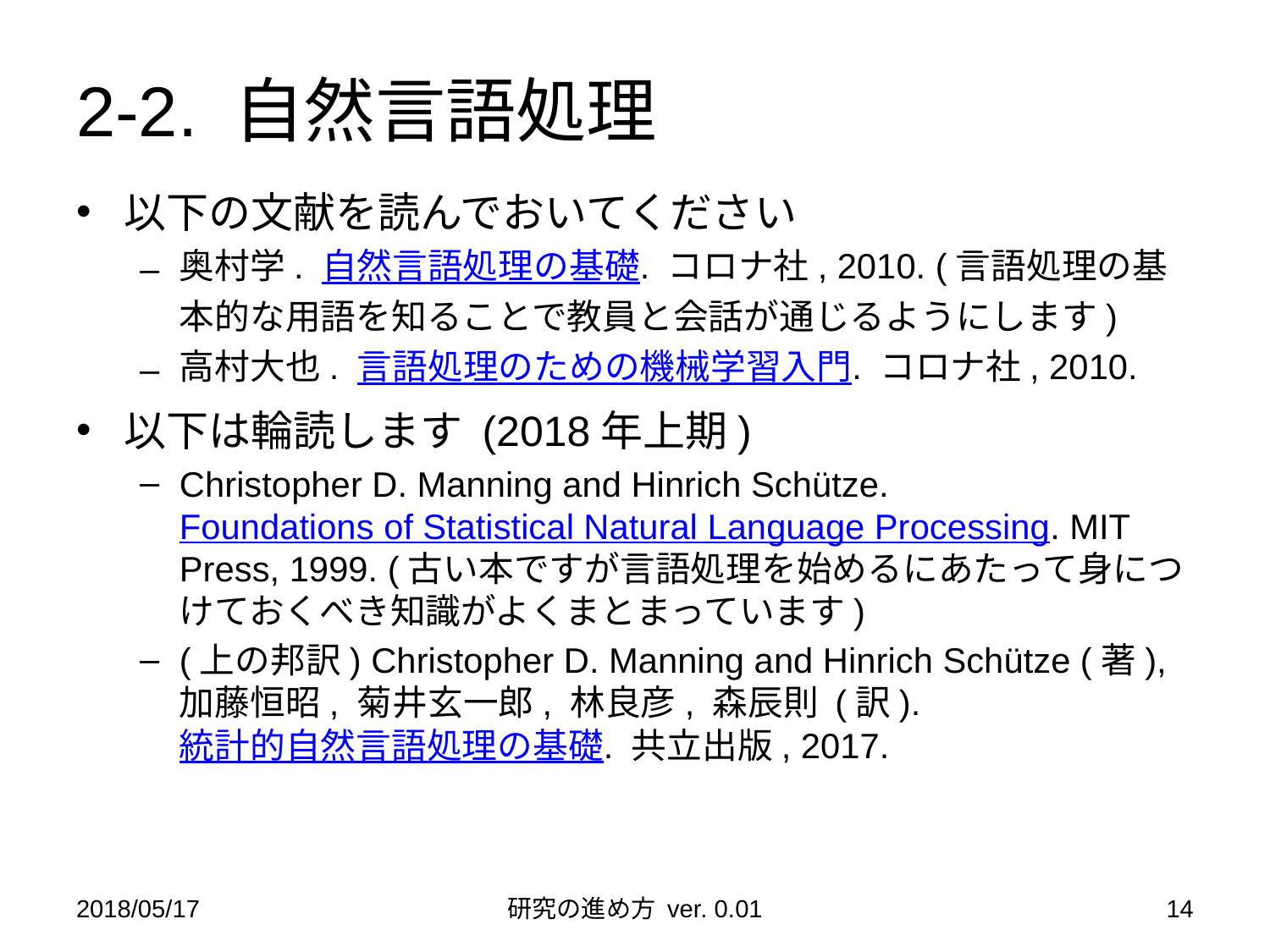

# 2-2. 自然言語処理
以下の文献を読んでおいてください
奥村学. 自然言語処理の基礎. コロナ社, 2010. (言語処理の基本的な用語を知ることで教員と会話が通じるようにします)
高村大也. 言語処理のための機械学習入門. コロナ社, 2010.
以下は輪読します (2018年上期)
Christopher D. Manning and Hinrich Schütze.  Foundations of Statistical Natural Language Processing. MIT Press, 1999. (古い本ですが言語処理を始めるにあたって身につけておくべき知識がよくまとまっています)
(上の邦訳) Christopher D. Manning and Hinrich Schütze (著), 加藤恒昭, 菊井玄一郎, 林良彦, 森辰則 (訳). 統計的自然言語処理の基礎. 共立出版, 2017.
2018/05/17
研究の進め方 ver. 0.01
14